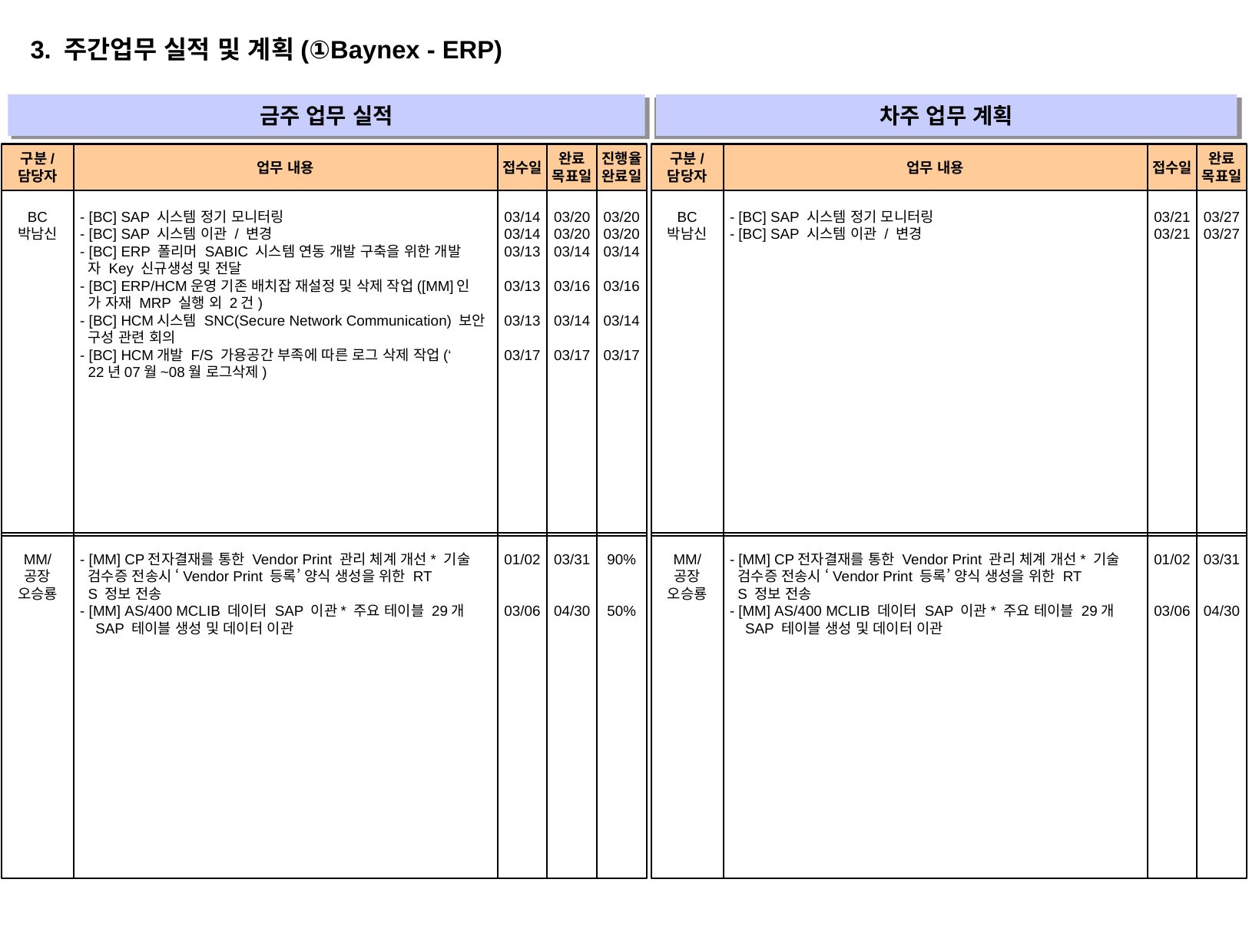

3. 주간업무 실적 및 계획(①Baynex - ERP)
금주 업무 실적
차주 업무 계획
" "
" "
구분/
담당자
업무 내용
접수일
완료
목표일
진행율
완료일
구분/
담당자
업무 내용
접수일
완료
목표일
BC
박남신

- [BC] SAP 시스템 정기 모니터링
- [BC] SAP 시스템 이관 / 변경
- [BC] ERP 폴리머 SABIC 시스템 연동 개발 구축을 위한 개발
  자 Key 신규생성 및 전달
- [BC] ERP/HCM운영 기존 배치잡 재설정 및 삭제 작업([MM]인
  가 자재 MRP 실행 외 2건)
- [BC] HCM시스템 SNC(Secure Network Communication) 보안
  구성 관련 회의
- [BC] HCM개발 F/S 가용공간 부족에 따른 로그 삭제 작업(‘
  22년07월~08월 로그삭제)
03/14
03/14
03/13
03/13
03/13
03/17
03/20
03/20
03/14
03/16
03/14
03/17
03/20
03/20
03/14
03/16
03/14
03/17
BC
박남신

- [BC] SAP 시스템 정기 모니터링
- [BC] SAP 시스템 이관 / 변경
03/21
03/21
03/27
03/27
MM/
공장
오승룡

- [MM] CP전자결재를 통한 Vendor Print 관리 체계 개선* 기술
  검수증 전송시 ‘Vendor Print 등록’ 양식 생성을 위한 RT
  S 정보 전송
- [MM] AS/400 MCLIB 데이터 SAP 이관* 주요 테이블 29개
   SAP 테이블 생성 및 데이터 이관
01/02
03/06
03/31
04/30
90%
50%
MM/
공장
오승룡

- [MM] CP전자결재를 통한 Vendor Print 관리 체계 개선* 기술
  검수증 전송시 ‘Vendor Print 등록’ 양식 생성을 위한 RT
  S 정보 전송
- [MM] AS/400 MCLIB 데이터 SAP 이관* 주요 테이블 29개
   SAP 테이블 생성 및 데이터 이관
01/02
03/06
03/31
04/30